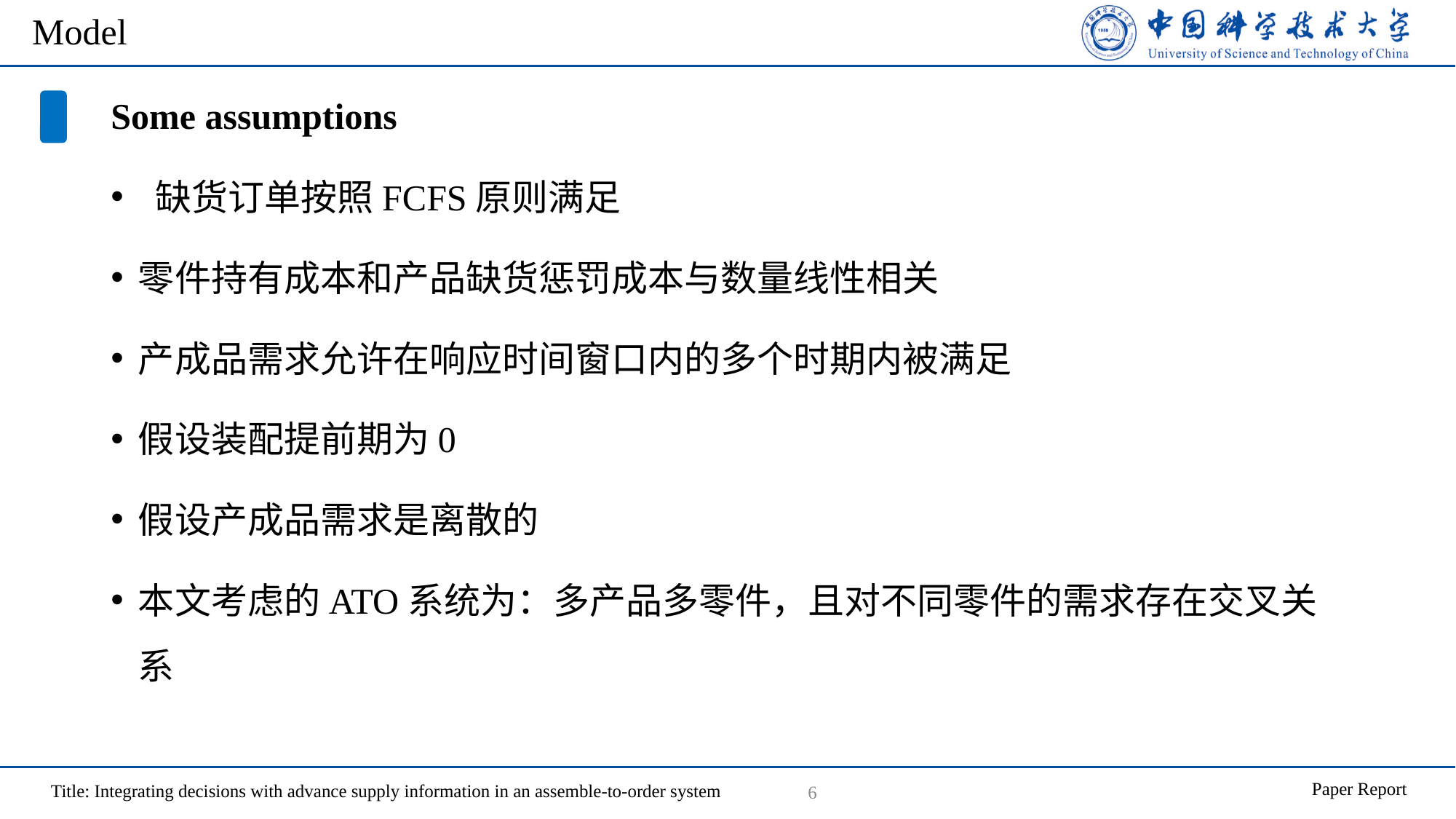

# Model
Some assumptions
 缺货订单按照FCFS原则满足
零件持有成本和产品缺货惩罚成本与数量线性相关
产成品需求允许在响应时间窗口内的多个时期内被满足
假设装配提前期为0
假设产成品需求是离散的
本文考虑的ATO系统为：多产品多零件，且对不同零件的需求存在交叉关系
6